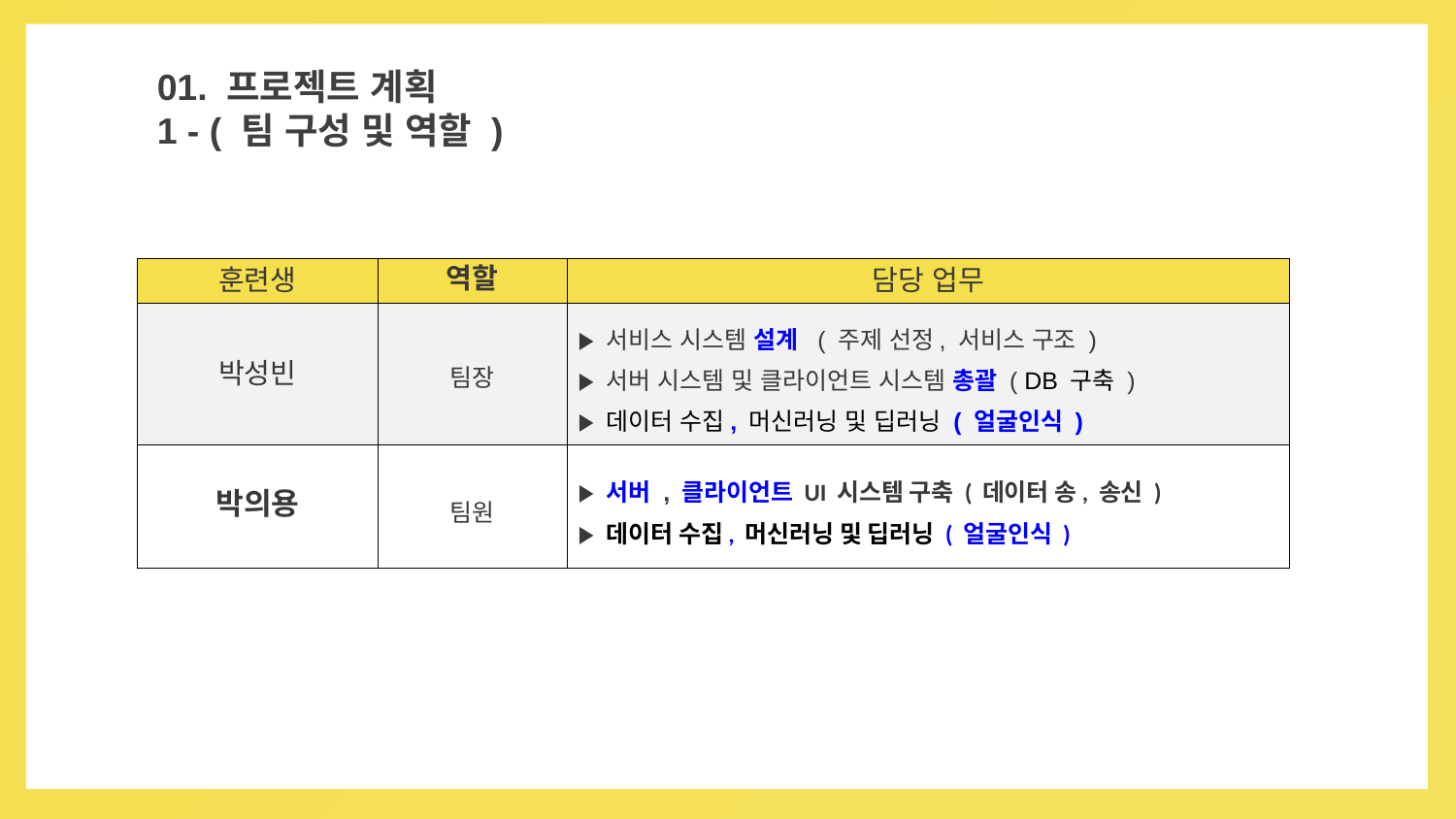

02

01. 프로젝트 계획
1 - ( 팀 구성 및 역할 )

| 훈련생 | 역할 | 담당 업무 |
| --- | --- | --- |
| 박성빈 | 팀장 | ▶ 서비스 시스템 설계 ( 주제 선정, 서비스 구조 ) ▶ 서버 시스템 및 클라이언트 시스템 총괄 ( DB 구축 ) ▶ 데이터 수집, 머신러닝 및 딥러닝 ( 얼굴인식 ) |
| 박의용 | 팀원 | ▶ 서버 , 클라이언트 UI 시스템 구축 ( 데이터 송, 송신 ) ▶ 데이터 수집, 머신러닝 및 딥러닝 ( 얼굴인식 ) |